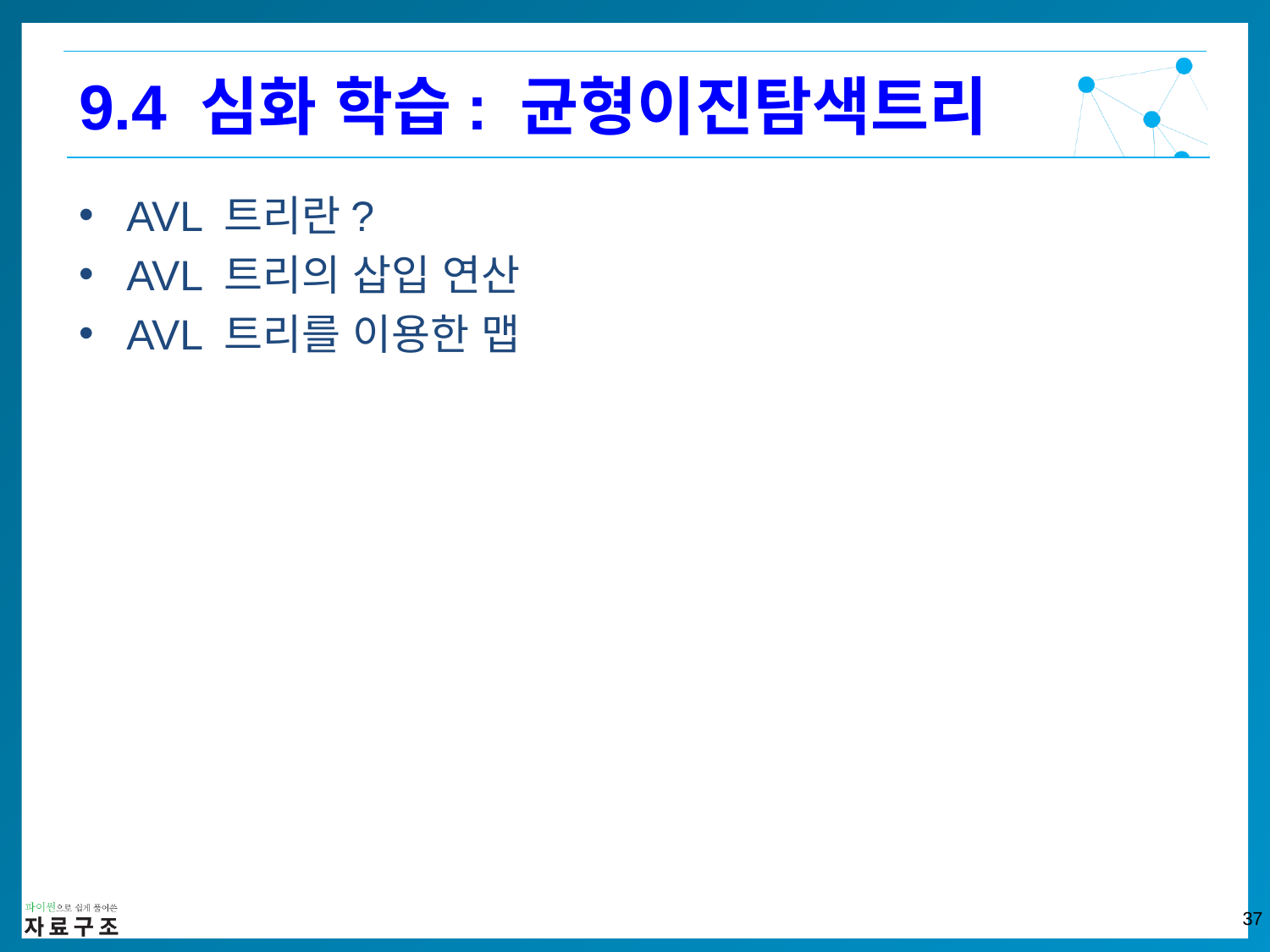

9.4 심화 학습: 균형이진탐색트리
AVL 트리란?
AVL 트리의 삽입 연산
AVL 트리를 이용한 맵